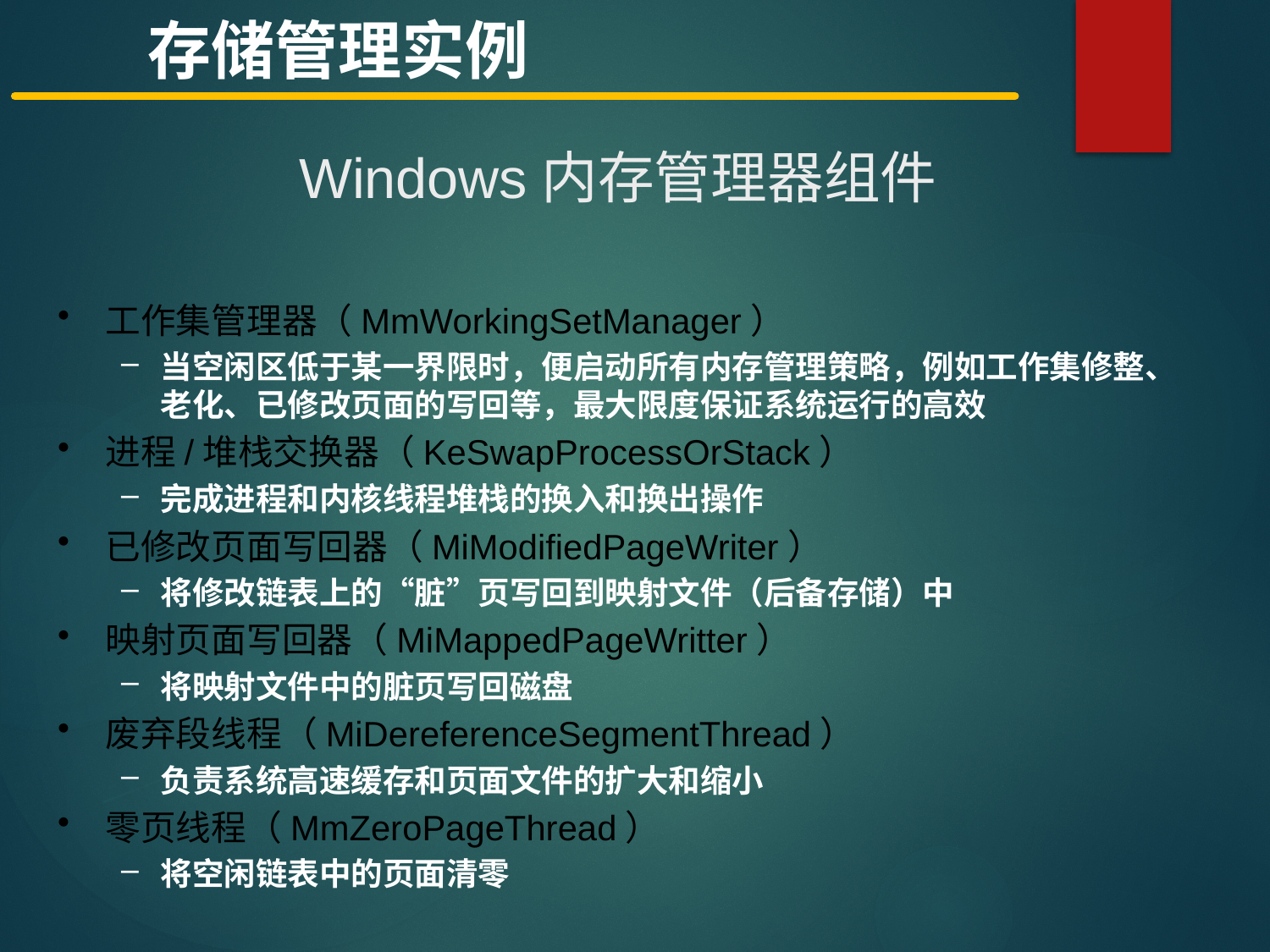

存储管理实例
Windows内存管理器组件
工作集管理器（MmWorkingSetManager）
当空闲区低于某一界限时，便启动所有内存管理策略，例如工作集修整、老化、已修改页面的写回等，最大限度保证系统运行的高效
进程/堆栈交换器（KeSwapProcessOrStack）
完成进程和内核线程堆栈的换入和换出操作
已修改页面写回器（MiModifiedPageWriter）
将修改链表上的“脏”页写回到映射文件（后备存储）中
映射页面写回器（MiMappedPageWritter）
将映射文件中的脏页写回磁盘
废弃段线程（MiDereferenceSegmentThread）
负责系统高速缓存和页面文件的扩大和缩小
零页线程（MmZeroPageThread）
将空闲链表中的页面清零